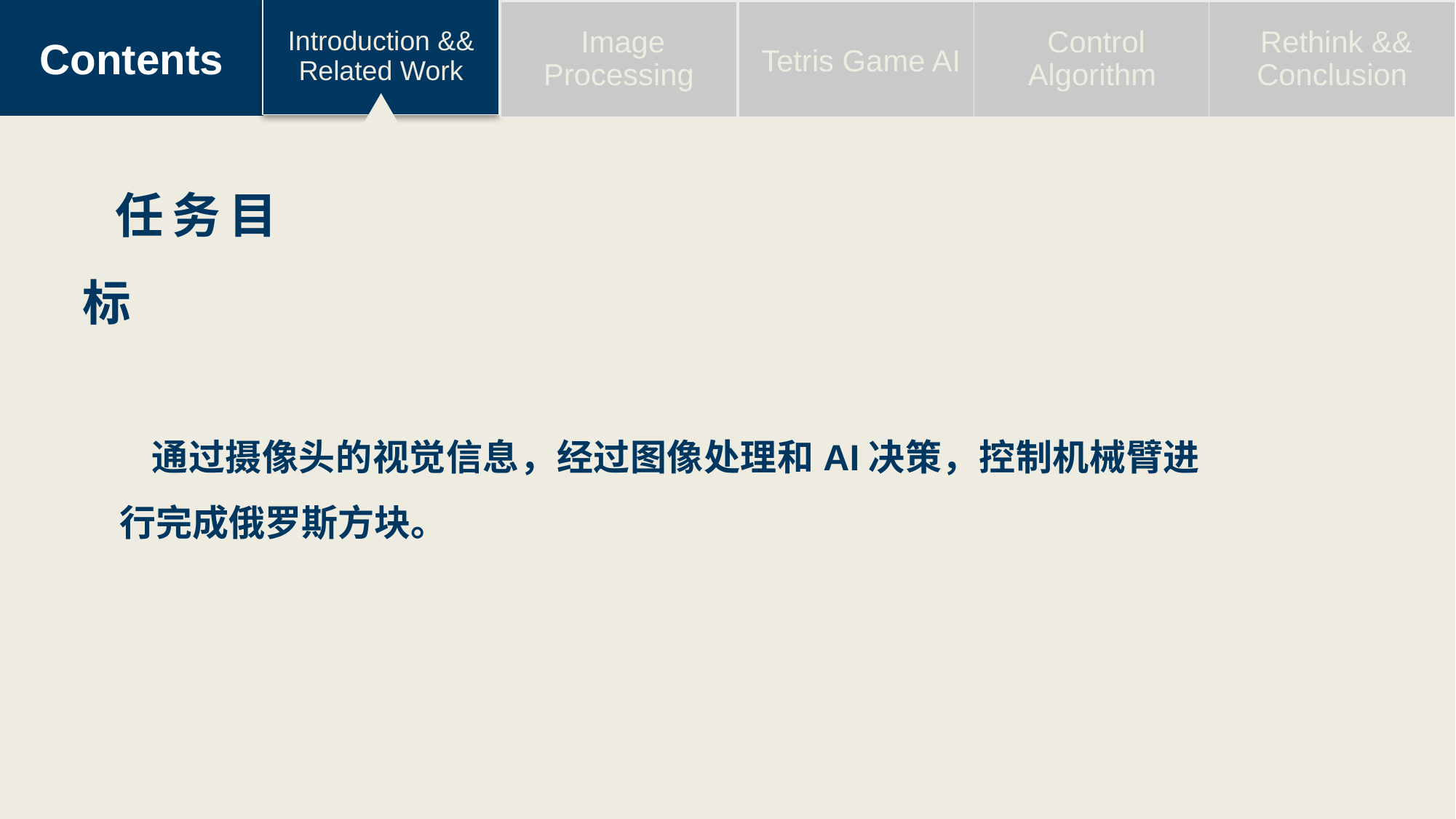

Introduction && Related Work
 Image Processing
 Tetris Game AI
 Control Algorithm
 Rethink && Conclusion
Contents

任务目标

通过摄像头的视觉信息，经过图像处理和AI决策，控制机械臂进行完成俄罗斯方块。